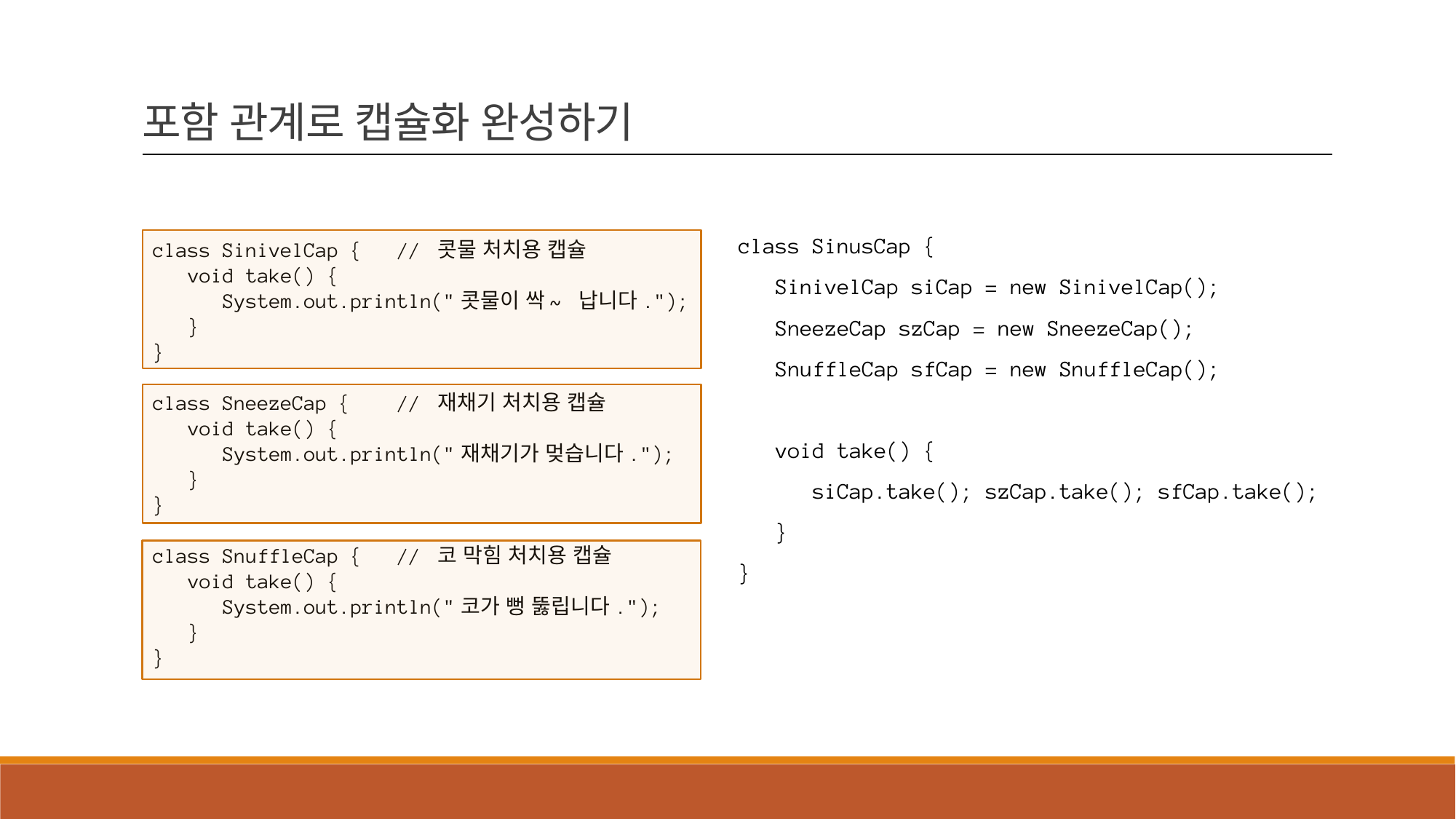

포함 관계로 캡슐화 완성하기
class SinusCap {
   SinivelCap siCap = new SinivelCap();
   SneezeCap szCap = new SneezeCap();
   SnuffleCap sfCap = new SnuffleCap();

   void take() {
      siCap.take(); szCap.take(); sfCap.take();
   }
}

class SinivelCap {   // 콧물 처치용 캡슐
   void take() {
      System.out.println("콧물이 싹~ 납니다.");
   }
}

class SneezeCap {    // 재채기 처치용 캡슐
   void take() {
      System.out.println("재채기가 멎습니다.");
   }
}

class SnuffleCap {   // 코 막힘 처치용 캡슐
   void take() {
      System.out.println("코가 뻥 뚫립니다.");
   }
}